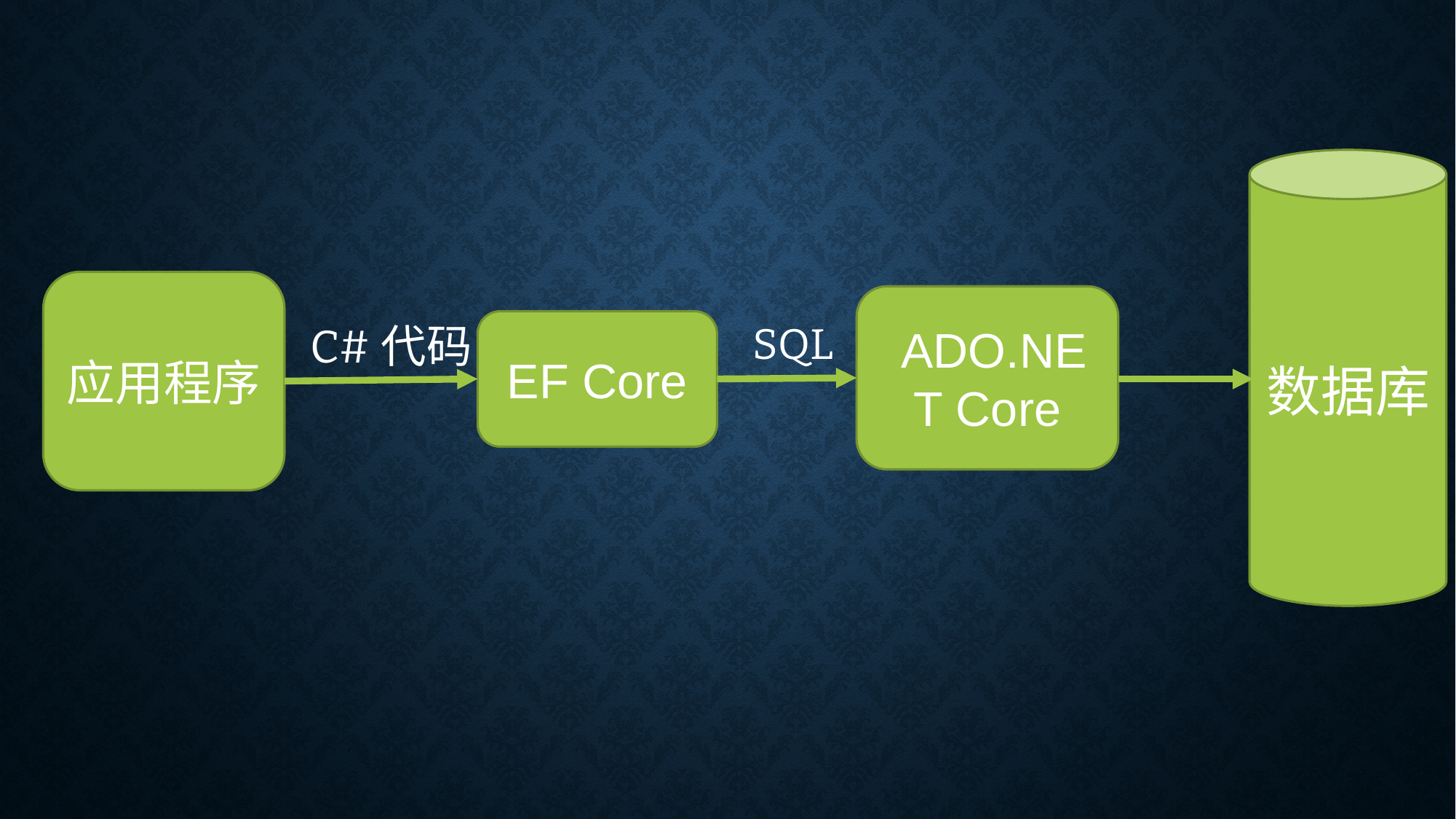

数据库
应用程序
 ADO.NET Core
EF Core
SQL
C#代码